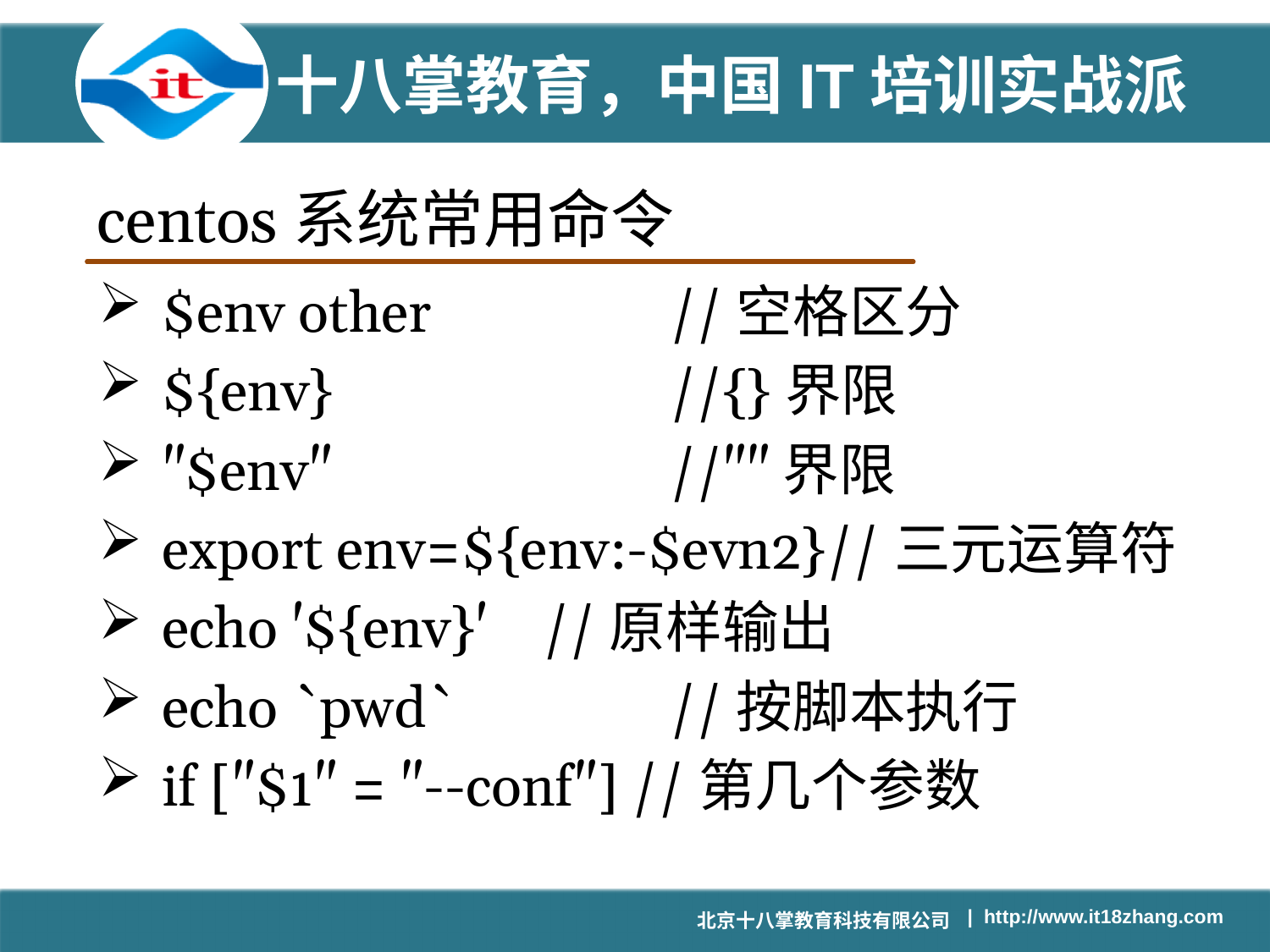

# centos系统常用命令
$env other		//空格区分
${env}			//{}界限
"$env"			//""界限
export env=${env:-$evn2}//三元运算符
echo '${env}'	//原样输出
echo `pwd`		//按脚本执行
if ["$1" = "--conf"] //第几个参数